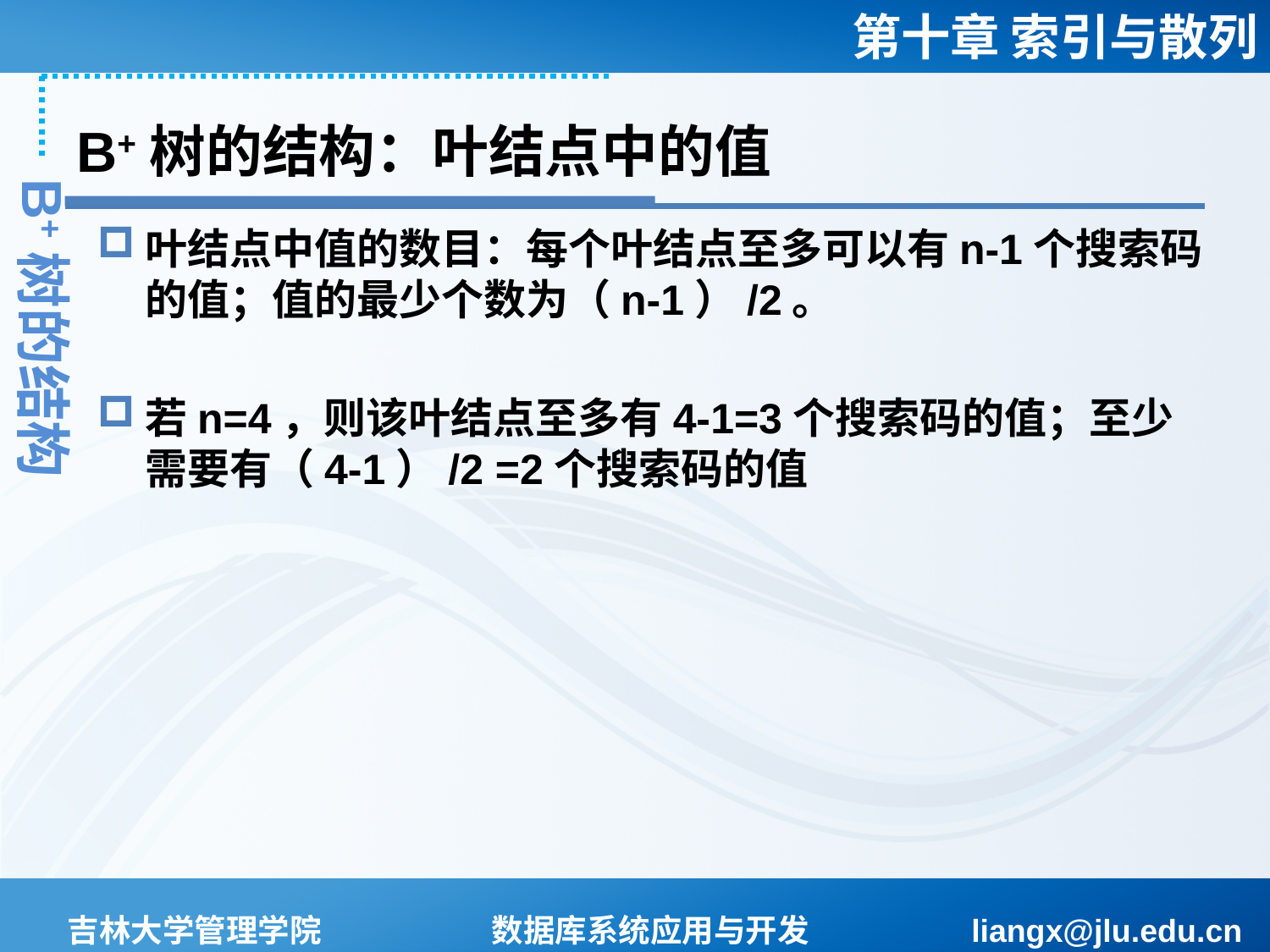

# B+树的结构：叶结点中的值
B+树的结构
叶结点中值的数目：每个叶结点至多可以有n-1个搜索码的值；值的最少个数为（n-1）/2。

若n=4，则该叶结点至多有4-1=3个搜索码的值；至少需要有（4-1）/2 =2个搜索码的值